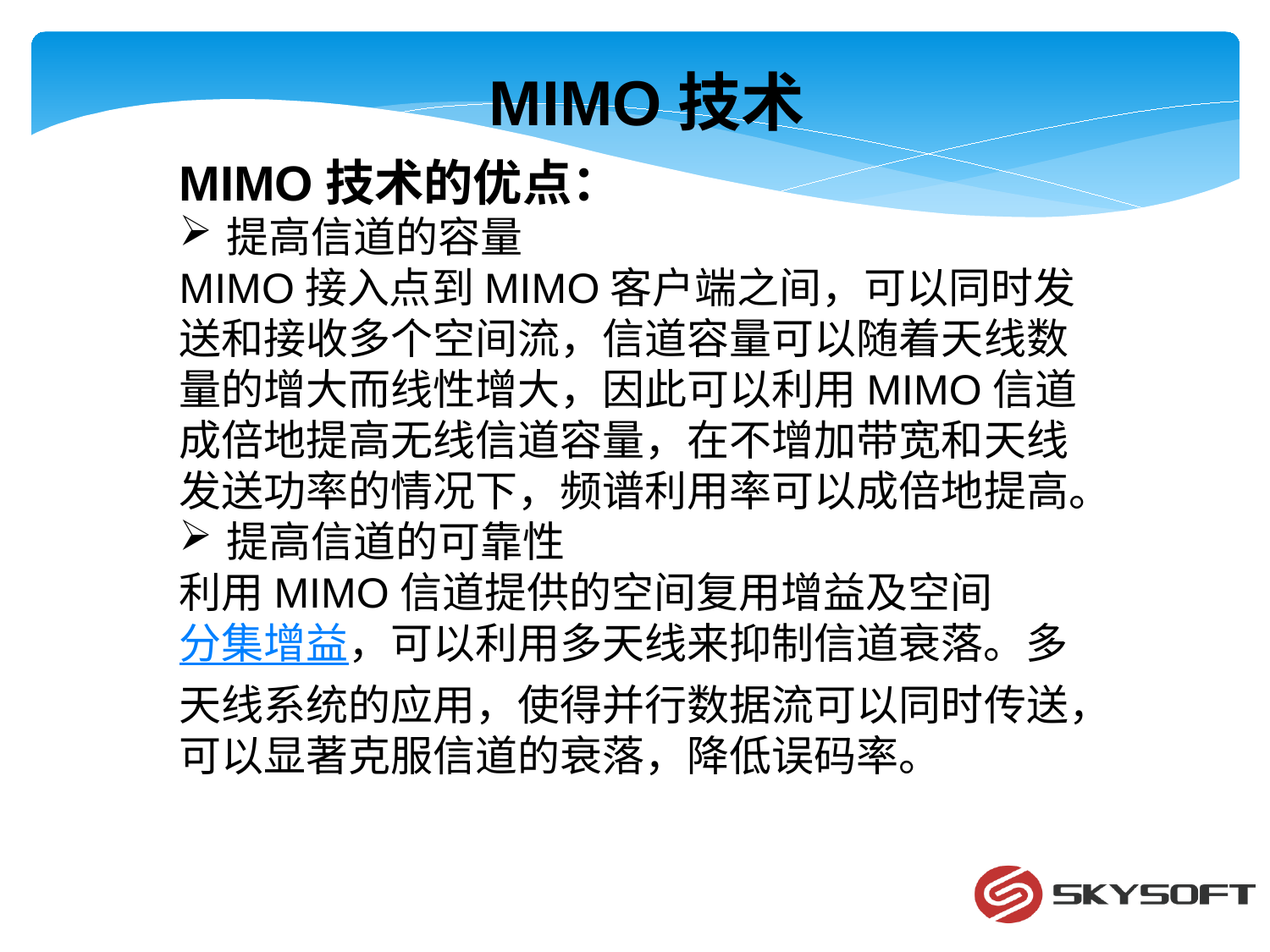

MIMO技术
MIMO技术的优点：
提高信道的容量
MIMO接入点到MIMO客户端之间，可以同时发送和接收多个空间流，信道容量可以随着天线数量的增大而线性增大，因此可以利用MIMO信道成倍地提高无线信道容量，在不增加带宽和天线发送功率的情况下，频谱利用率可以成倍地提高。
提高信道的可靠性
利用MIMO信道提供的空间复用增益及空间分集增益，可以利用多天线来抑制信道衰落。多天线系统的应用，使得并行数据流可以同时传送，可以显著克服信道的衰落，降低误码率。